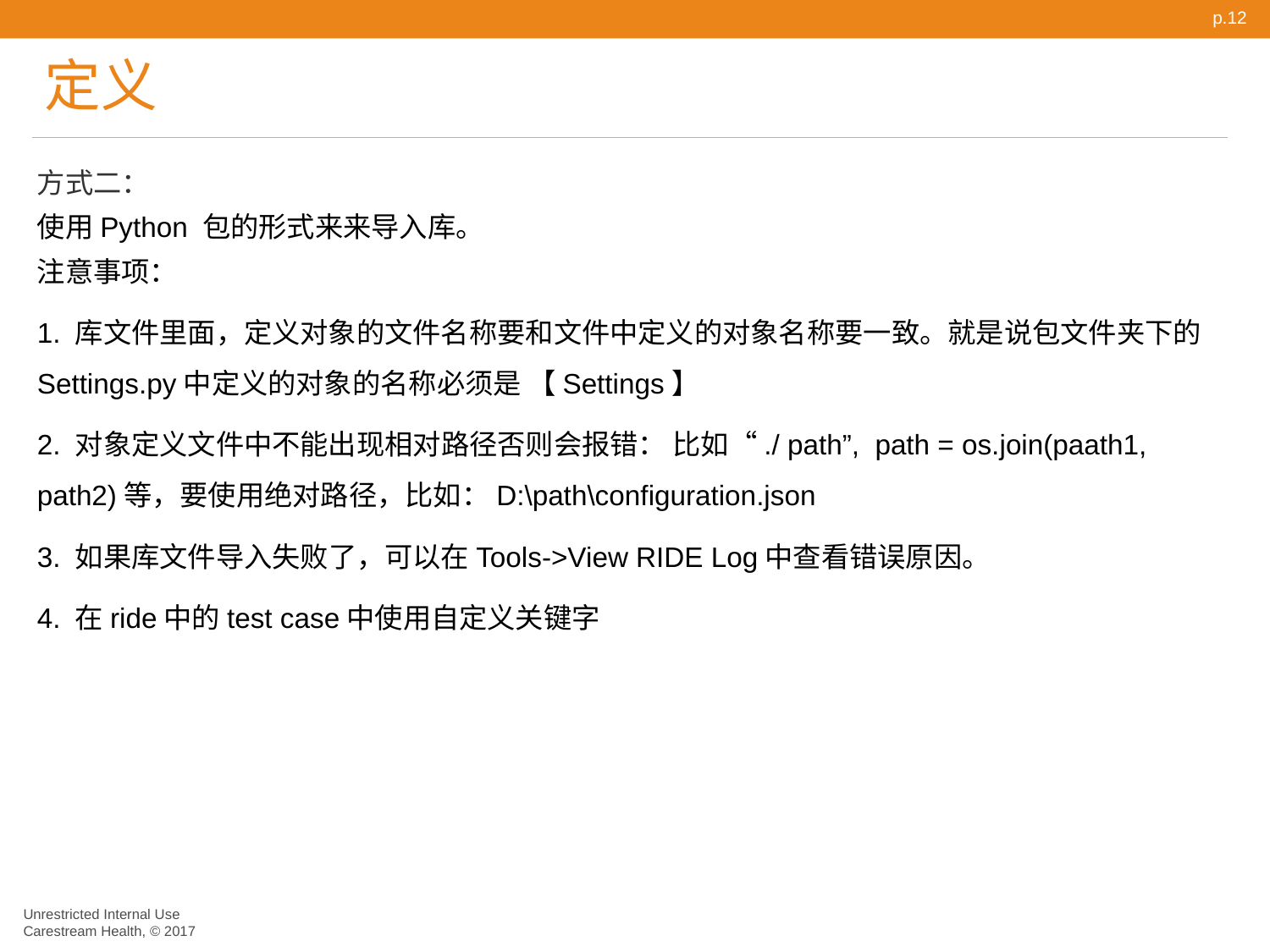

p.12
# 定义
方式二：
使用Python 包的形式来来导入库。
注意事项：
1. 库文件里面，定义对象的文件名称要和文件中定义的对象名称要一致。就是说包文件夹下的Settings.py中定义的对象的名称必须是 【Settings】
2. 对象定义文件中不能出现相对路径否则会报错： 比如“./ path”,  path = os.join(paath1, path2)等，要使用绝对路径，比如：D:\path\configuration.json
3. 如果库文件导入失败了，可以在Tools->View RIDE Log中查看错误原因。
4. 在ride中的test case中使用自定义关键字

Unrestricted Internal Use
Carestream Health, © 2017